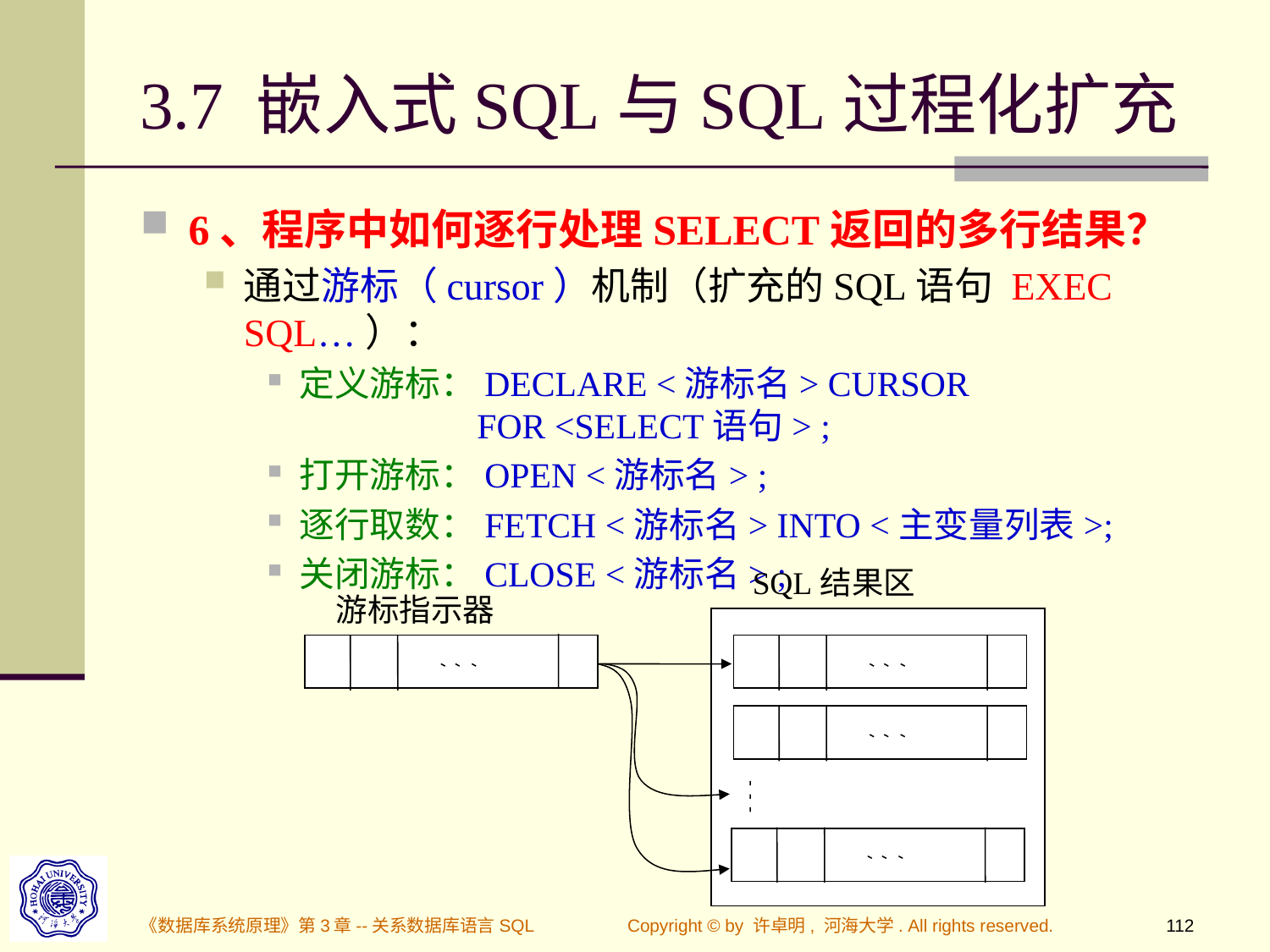

# 3.7 嵌入式SQL与SQL过程化扩充
6、程序中如何逐行处理SELECT返回的多行结果？
通过游标（cursor）机制（扩充的SQL语句 EXEC SQL…）：
定义游标：DECLARE <游标名> CURSOR
                    FOR <SELECT语句> ;
打开游标：OPEN <游标名> ;
逐行取数：FETCH <游标名> INTO <主变量列表>;
关闭游标：CLOSE <游标名> ;
SQL结果区
游标指示器

《数据库系统原理》第3章--关系数据库语言SQL
Copyright © by 许卓明, 河海大学. All rights reserved.
112